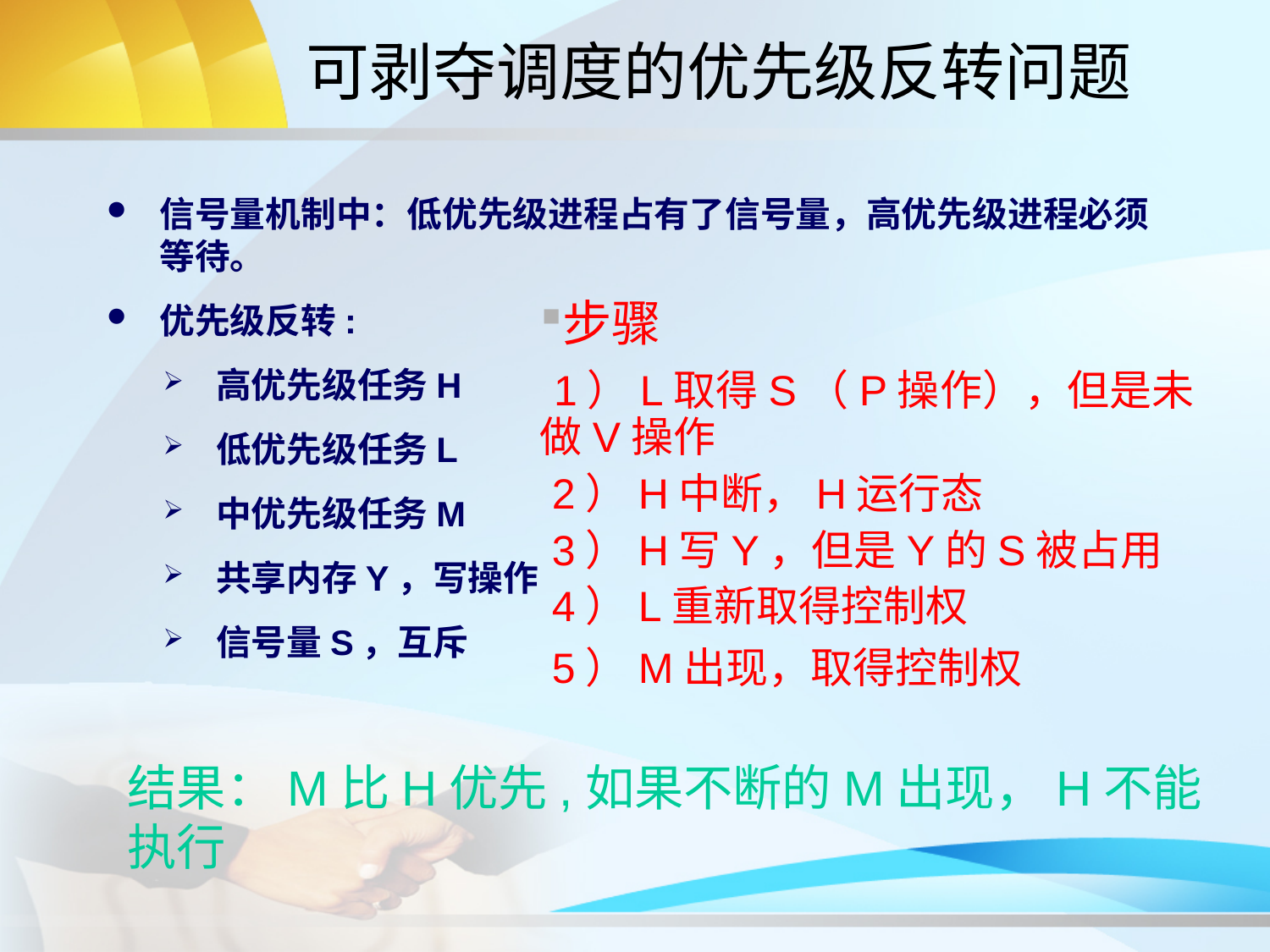

# 可剥夺调度的优先级反转问题
信号量机制中：低优先级进程占有了信号量，高优先级进程必须等待。
优先级反转:
高优先级任务H
低优先级任务L
中优先级任务M
共享内存Y，写操作
信号量S，互斥
步骤
 1）L取得S（P操作），但是未做V操作
 2）H中断，H运行态
 3）H写Y，但是Y的S被占用
 4）L重新取得控制权
 5）M出现，取得控制权
结果：M比H优先,如果不断的M出现，H不能执行